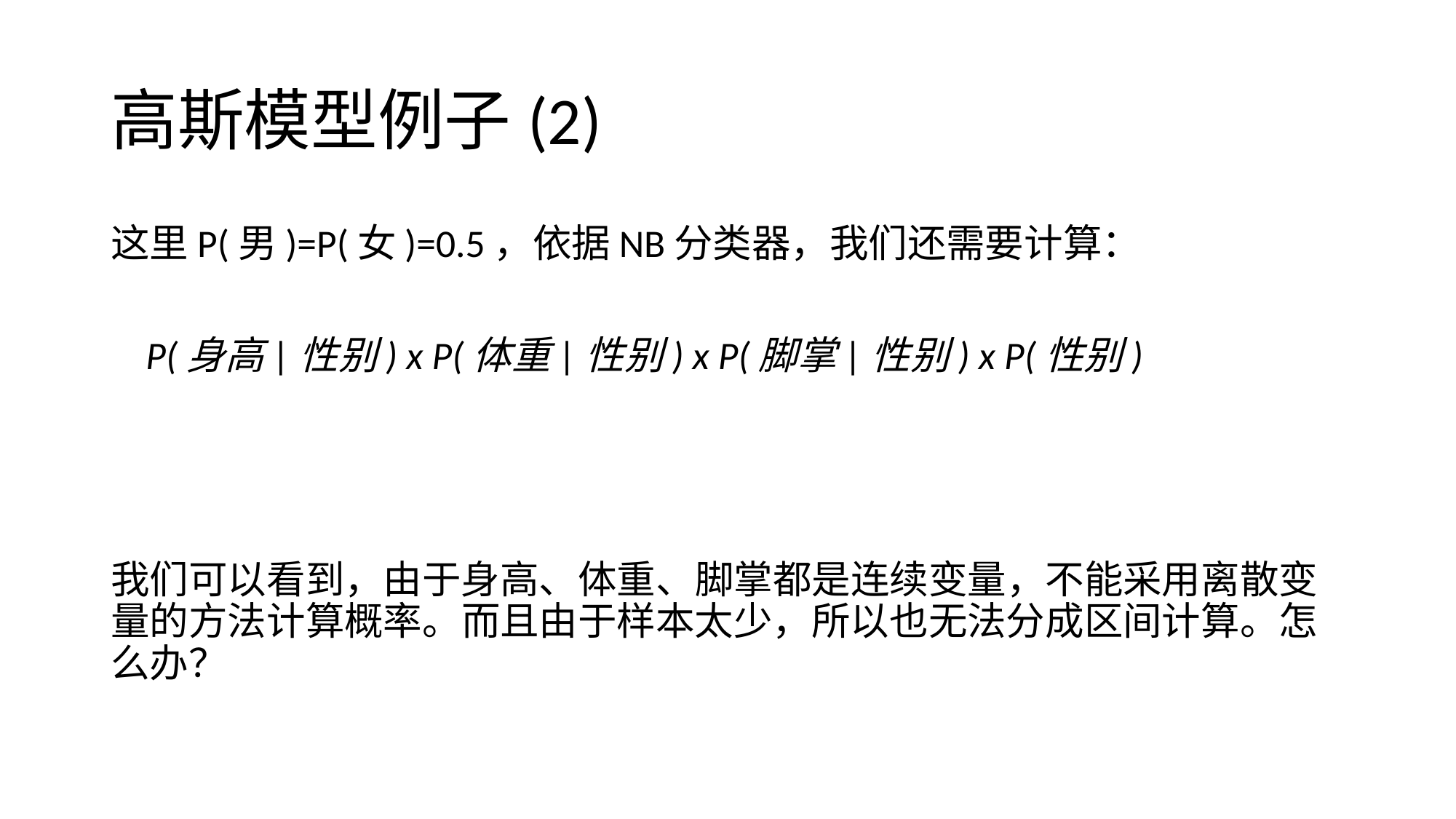

# 高斯模型例子(2)
这里P(男)=P(女)=0.5，依据NB分类器，我们还需要计算：

    P(身高|性别) x P(体重|性别) x P(脚掌|性别) x P(性别)

我们可以看到，由于身高、体重、脚掌都是连续变量，不能采用离散变量的方法计算概率。而且由于样本太少，所以也无法分成区间计算。怎么办？